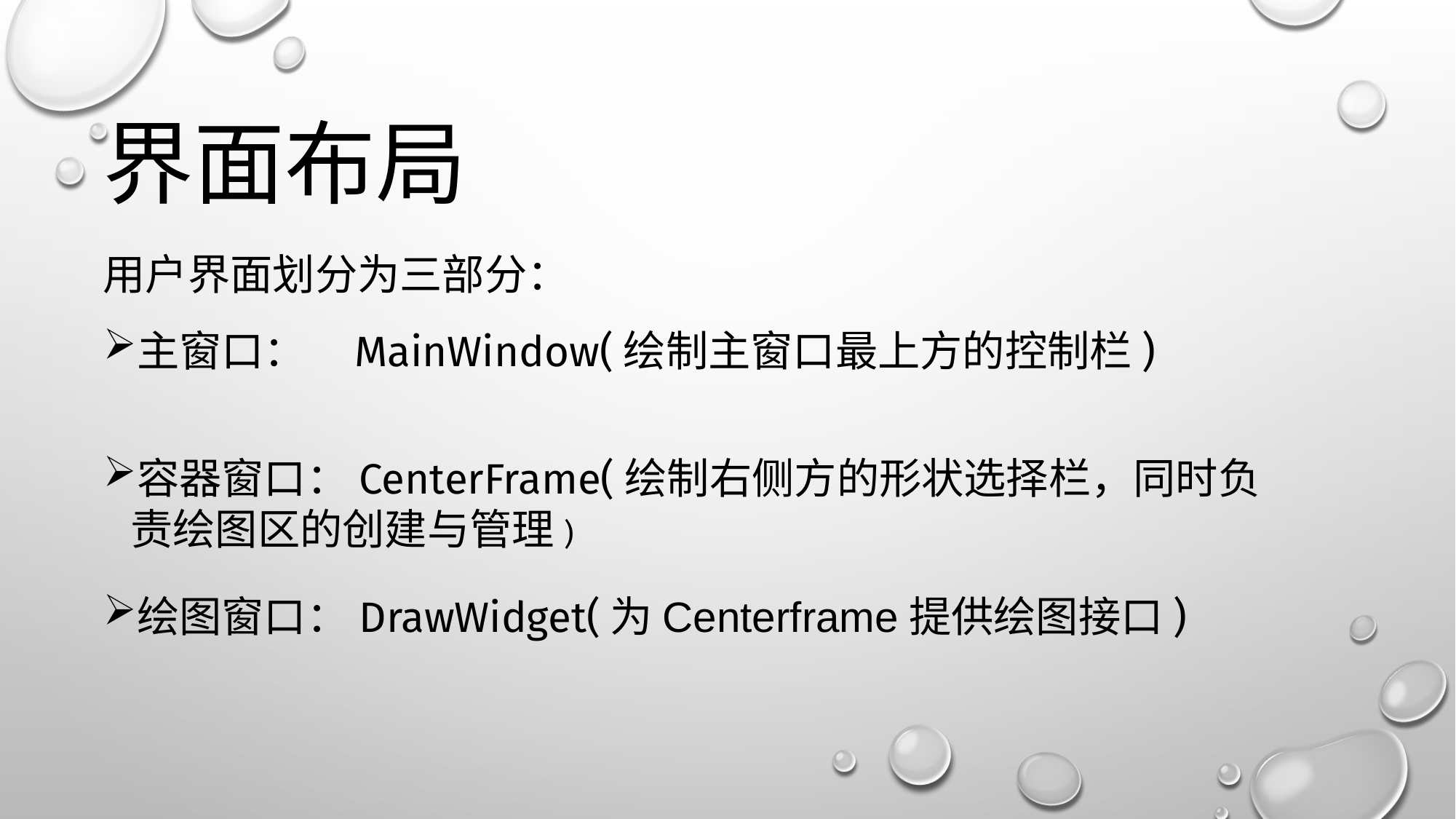

# 界面布局
用户界面划分为三部分：
主窗口：    MainWindow(绘制主窗口最上方的控制栏)

容器窗口：CenterFrame(绘制右侧方的形状选择栏，同时负责绘图区的创建与管理)

绘图窗口：DrawWidget(为Centerframe提供绘图接口)